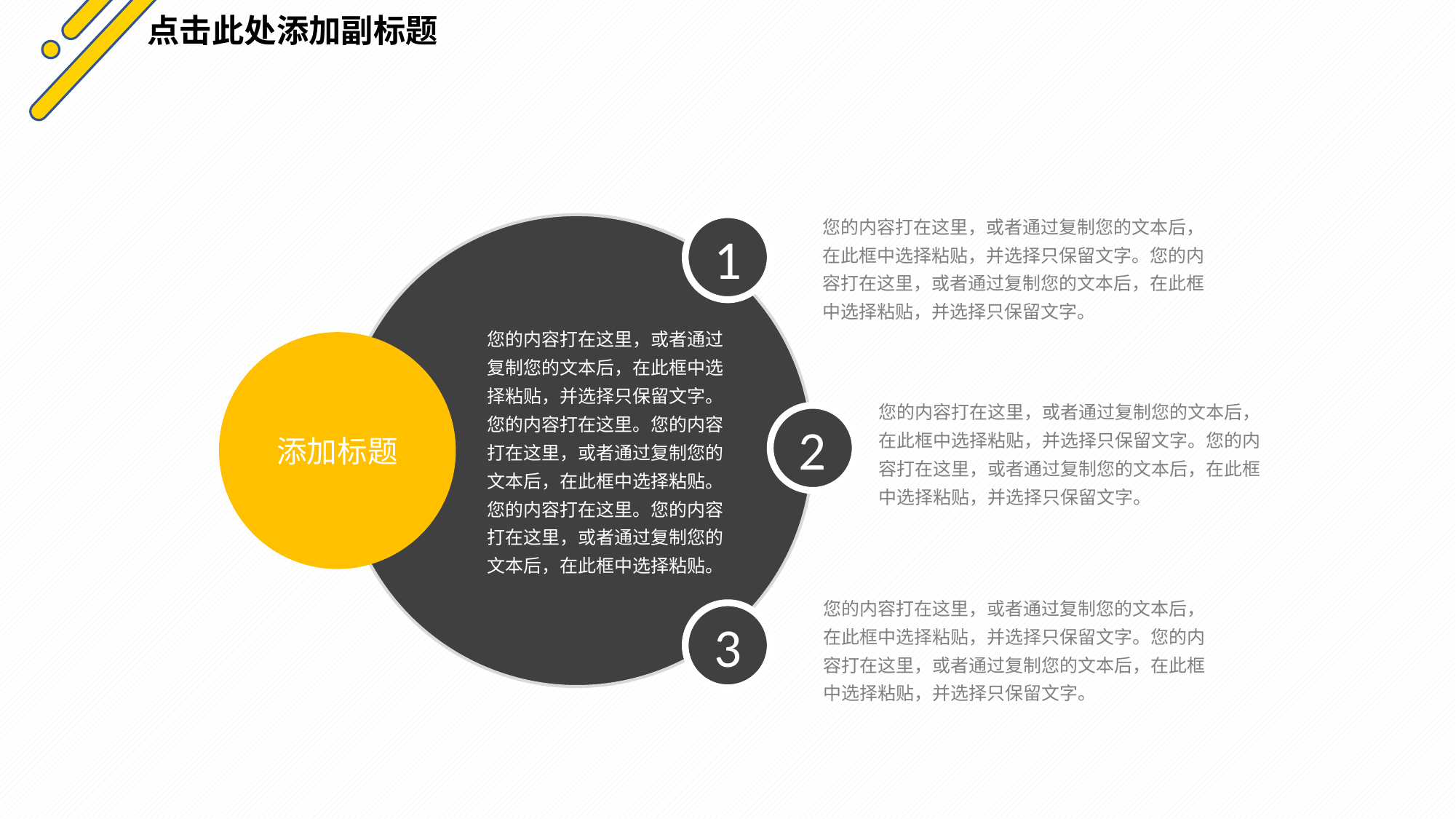

点击此处添加副标题
您的内容打在这里，或者通过复制您的文本后，在此框中选择粘贴，并选择只保留文字。您的内容打在这里，或者通过复制您的文本后，在此框中选择粘贴，并选择只保留文字。

1
您的内容打在这里，或者通过复制您的文本后，在此框中选择粘贴，并选择只保留文字。您的内容打在这里。您的内容打在这里，或者通过复制您的文本后，在此框中选择粘贴。您的内容打在这里。您的内容打在这里，或者通过复制您的文本后，在此框中选择粘贴。
添加标题
您的内容打在这里，或者通过复制您的文本后，在此框中选择粘贴，并选择只保留文字。您的内容打在这里，或者通过复制您的文本后，在此框中选择粘贴，并选择只保留文字。
2
您的内容打在这里，或者通过复制您的文本后，在此框中选择粘贴，并选择只保留文字。您的内容打在这里，或者通过复制您的文本后，在此框中选择粘贴，并选择只保留文字。
3